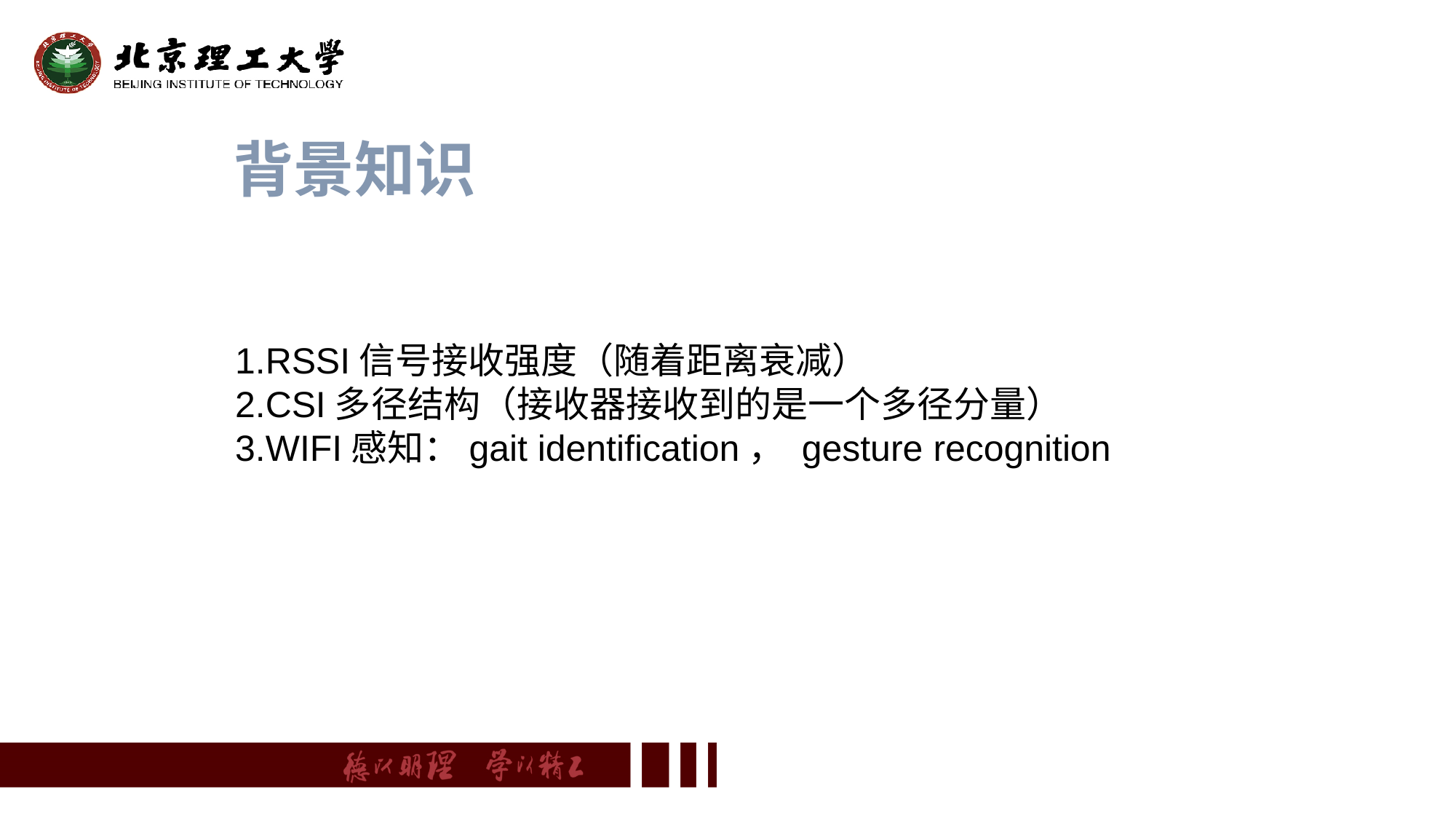

背景知识
1.RSSI信号接收强度（随着距离衰减）
2.CSI多径结构（接收器接收到的是一个多径分量）
3.WIFI感知：gait identification， gesture recognition